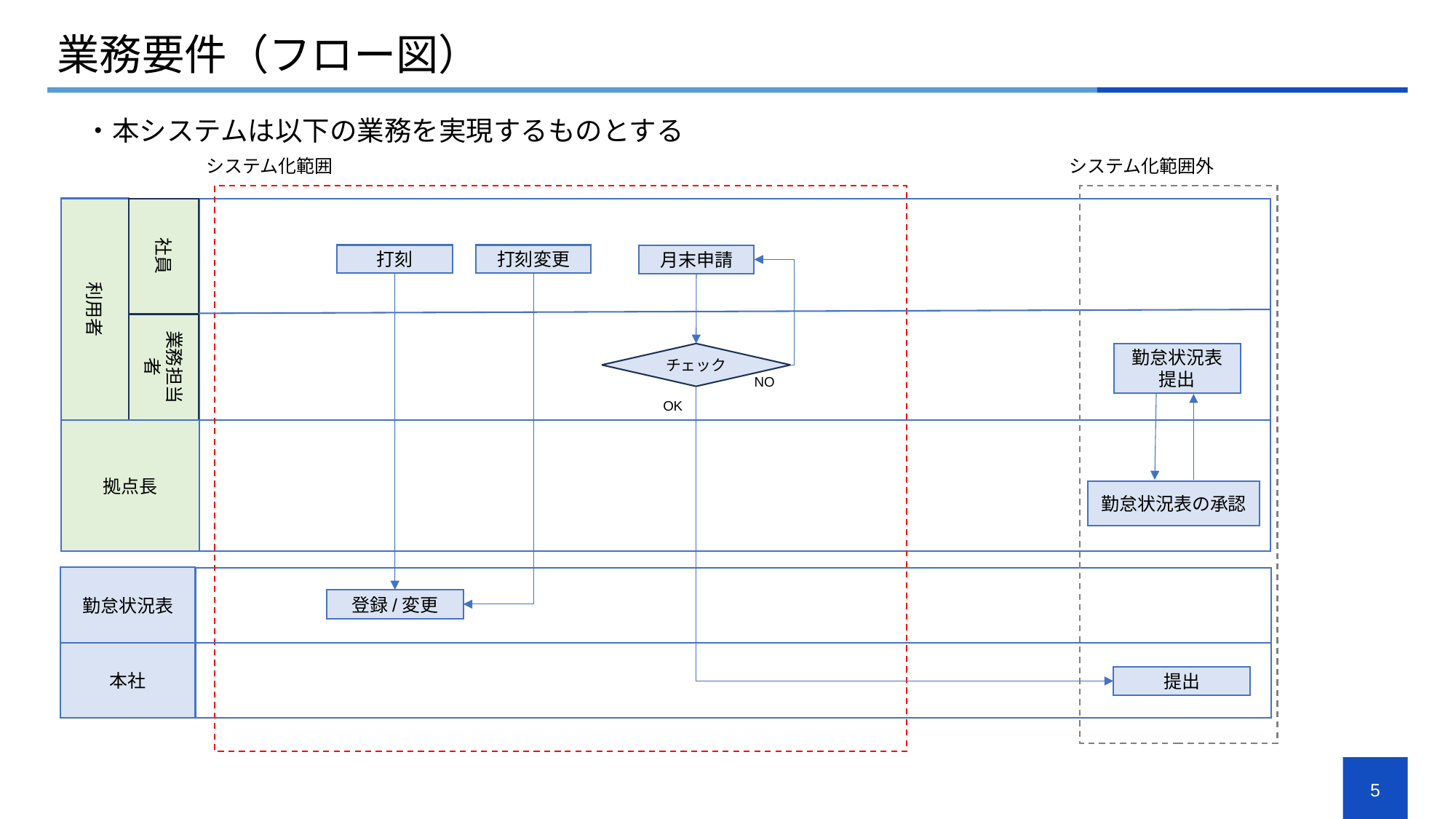

業務要件（フロー図）
・本システムは以下の業務を実現するものとする
システム化範囲
システム化範囲外

利用者

社員
打刻
打刻変更
月末申請
業務担当者
勤怠状況表提出
チェック
NO
OK

拠点長
勤怠状況表の承認
勤怠状況表

登録/変更
本社
提出
5